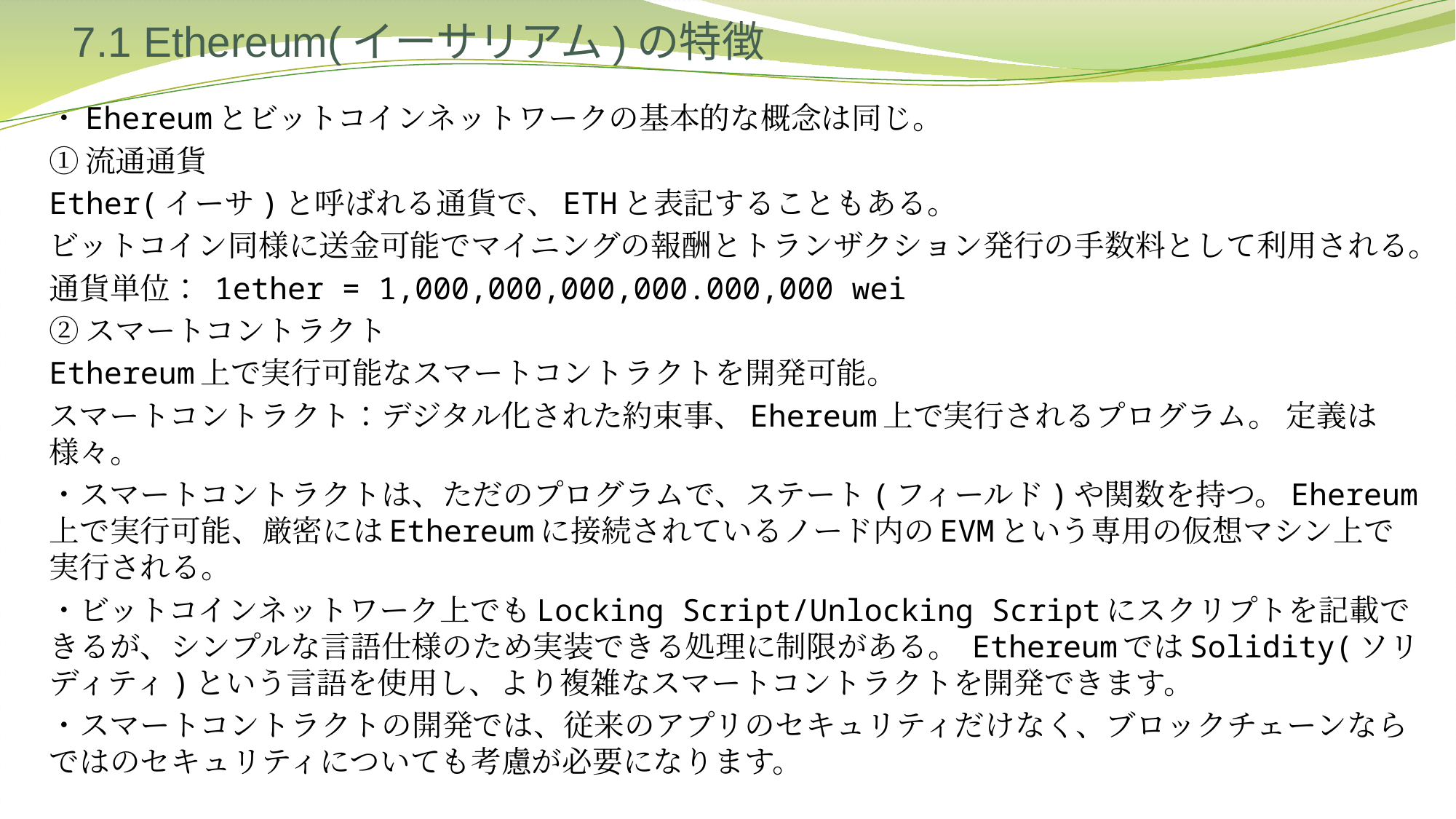

# 7.1 Ethereum(イーサリアム)の特徴
・Ehereumとビットコインネットワークの基本的な概念は同じ。
①流通通貨
Ether(イーサ)と呼ばれる通貨で、ETHと表記することもある。
ビットコイン同様に送金可能でマイニングの報酬とトランザクション発行の手数料として利用される。
通貨単位： 1ether = 1,000,000,000,000.000,000 wei
②スマートコントラクト
Ethereum上で実行可能なスマートコントラクトを開発可能。
スマートコントラクト：デジタル化された約束事、Ehereum上で実行されるプログラム。 定義は様々。
・スマートコントラクトは、ただのプログラムで、ステート(フィールド)や関数を持つ。Ehereum上で実行可能、厳密にはEthereumに接続されているノード内のEVMという専用の仮想マシン上で実行される。
・ビットコインネットワーク上でもLocking Script/Unlocking Scriptにスクリプトを記載できるが、シンプルな言語仕様のため実装できる処理に制限がある。 EthereumではSolidity(ソリディティ)という言語を使用し、より複雑なスマートコントラクトを開発できます。
・スマートコントラクトの開発では、従来のアプリのセキュリティだけなく、ブロックチェーンならではのセキュリティについても考慮が必要になります。